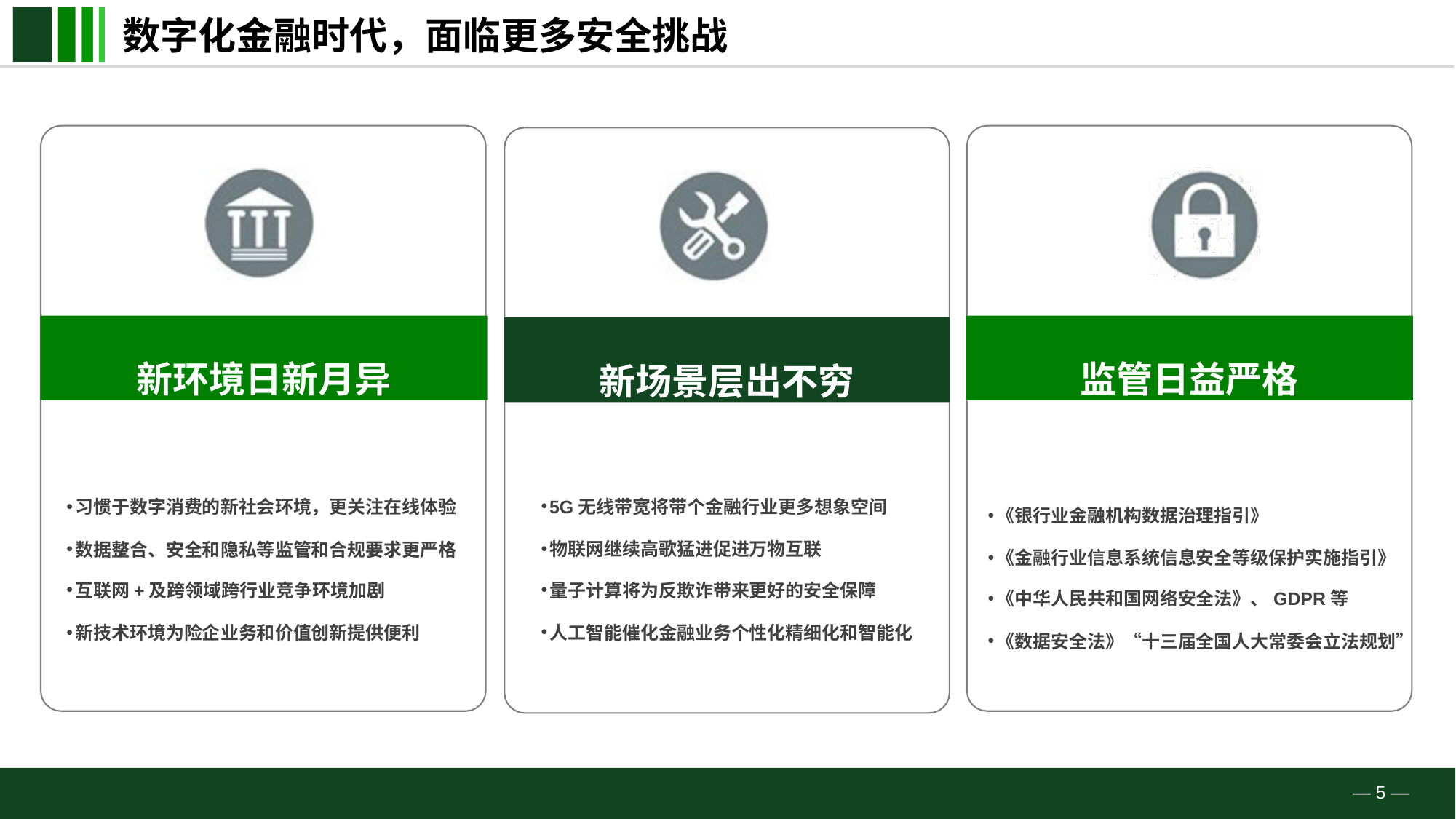

# 数字化金融时代，面临更多安全挑战

新环境日新月异
监管日益严格
新场景层出不穷
5G无线带宽将带个金融行业更多想象空间
物联网继续高歌猛进促进万物互联
量子计算将为反欺诈带来更好的安全保障
人工智能催化金融业务个性化精细化和智能化
习惯于数字消费的新社会环境，更关注在线体验
数据整合、安全和隐私等监管和合规要求更严格
互联网+及跨领域跨行业竞争环境加剧
新技术环境为险企业务和价值创新提供便利
《银行业金融机构数据治理指引》
《金融行业信息系统信息安全等级保护实施指引》
《中华人民共和国网络安全法》、GDPR等
《数据安全法》“十三届全国人大常委会立法规划”
— 5 —